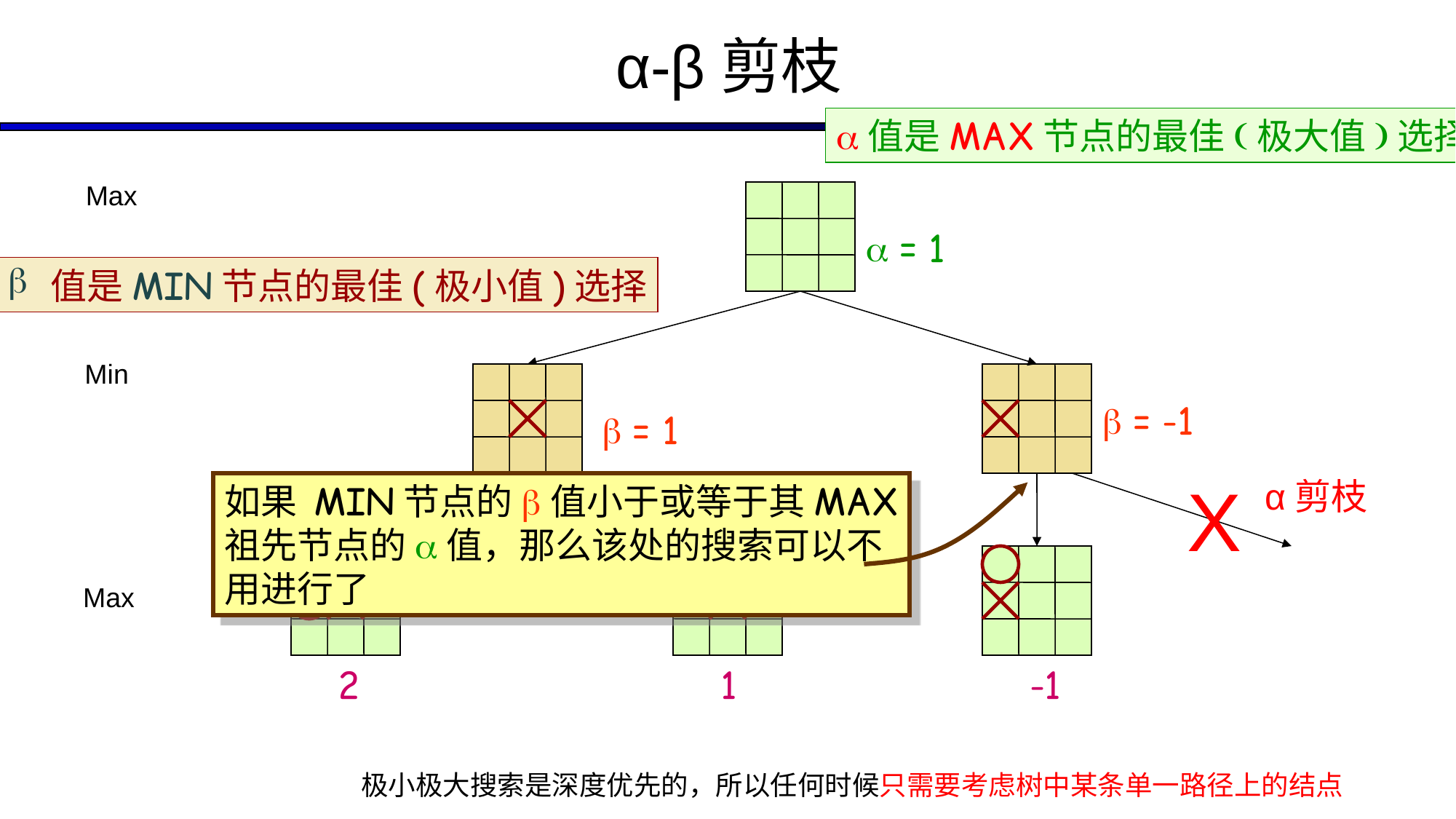

α-β剪枝
α值是MAX节点的最佳(极大值)选择
Max

β = 1

2

1
α = 1
 值是MIN节点的最佳(极小值)选择

-1
β = -1
Min
X
α剪枝
如果 MIN节点的β值小于或等于其MAX
祖先节点的α值，那么该处的搜索可以不
用进行了

Max
极小极大搜索是深度优先的，所以任何时候只需要考虑树中某条单一路径上的结点